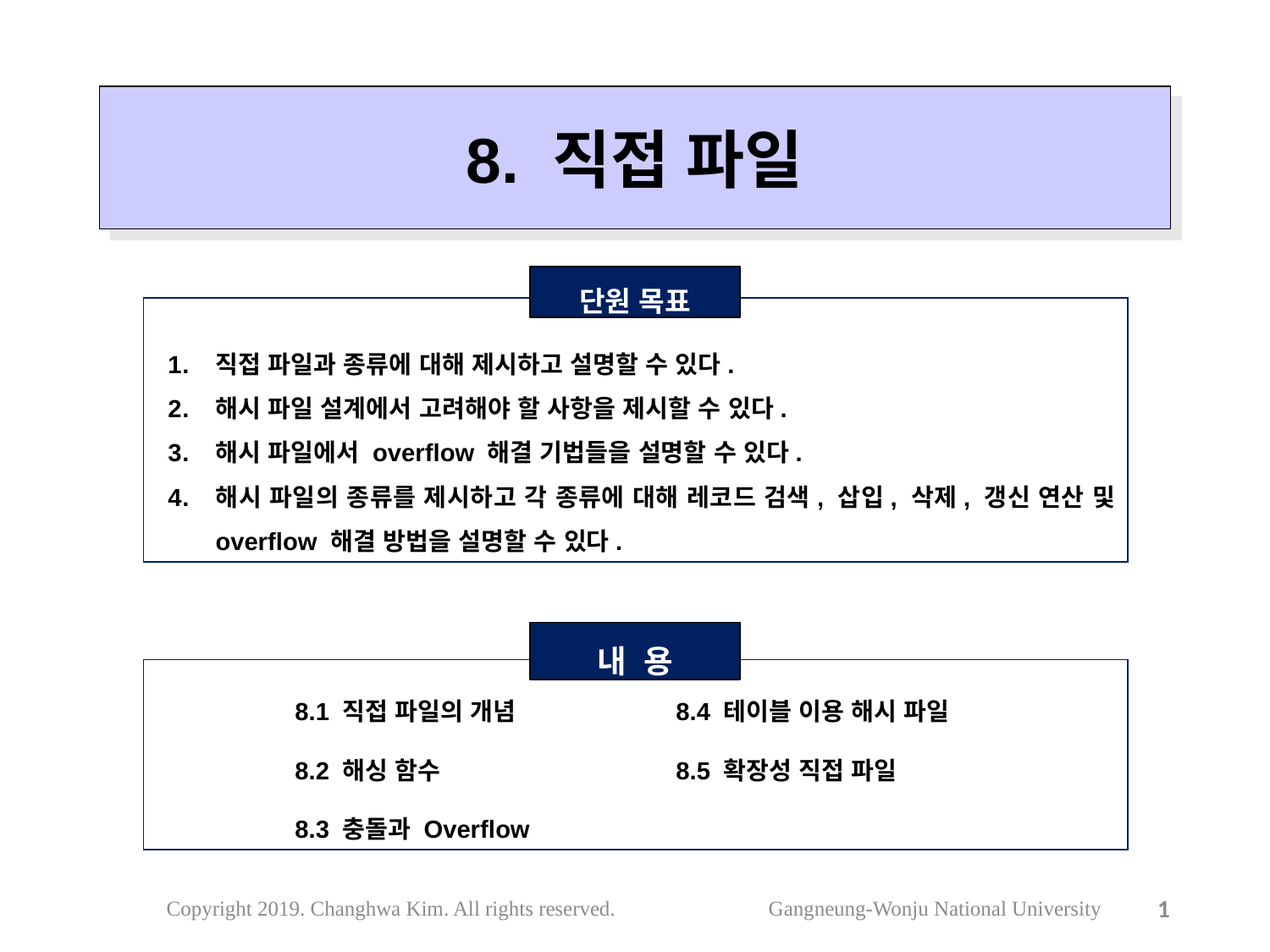

8. 직접 파일
단원 목표

직접 파일과 종류에 대해 제시하고 설명할 수 있다.
해시 파일 설계에서 고려해야 할 사항을 제시할 수 있다.
해시 파일에서 overflow 해결 기법들을 설명할 수 있다.
해시 파일의 종류를 제시하고 각 종류에 대해 레코드 검색, 삽입, 삭제, 갱신 연산 및 overflow 해결 방법을 설명할 수 있다.
내  용
	8.1 직접 파일의 개념		8.4 테이블 이용 해시 파일
	8.2 해싱 함수		8.5 확장성 직접 파일
	8.3 충돌과 Overflow
Copyright 2019. Changhwa Kim. All rights reserved.                             Gangneung-Wonju National University
1